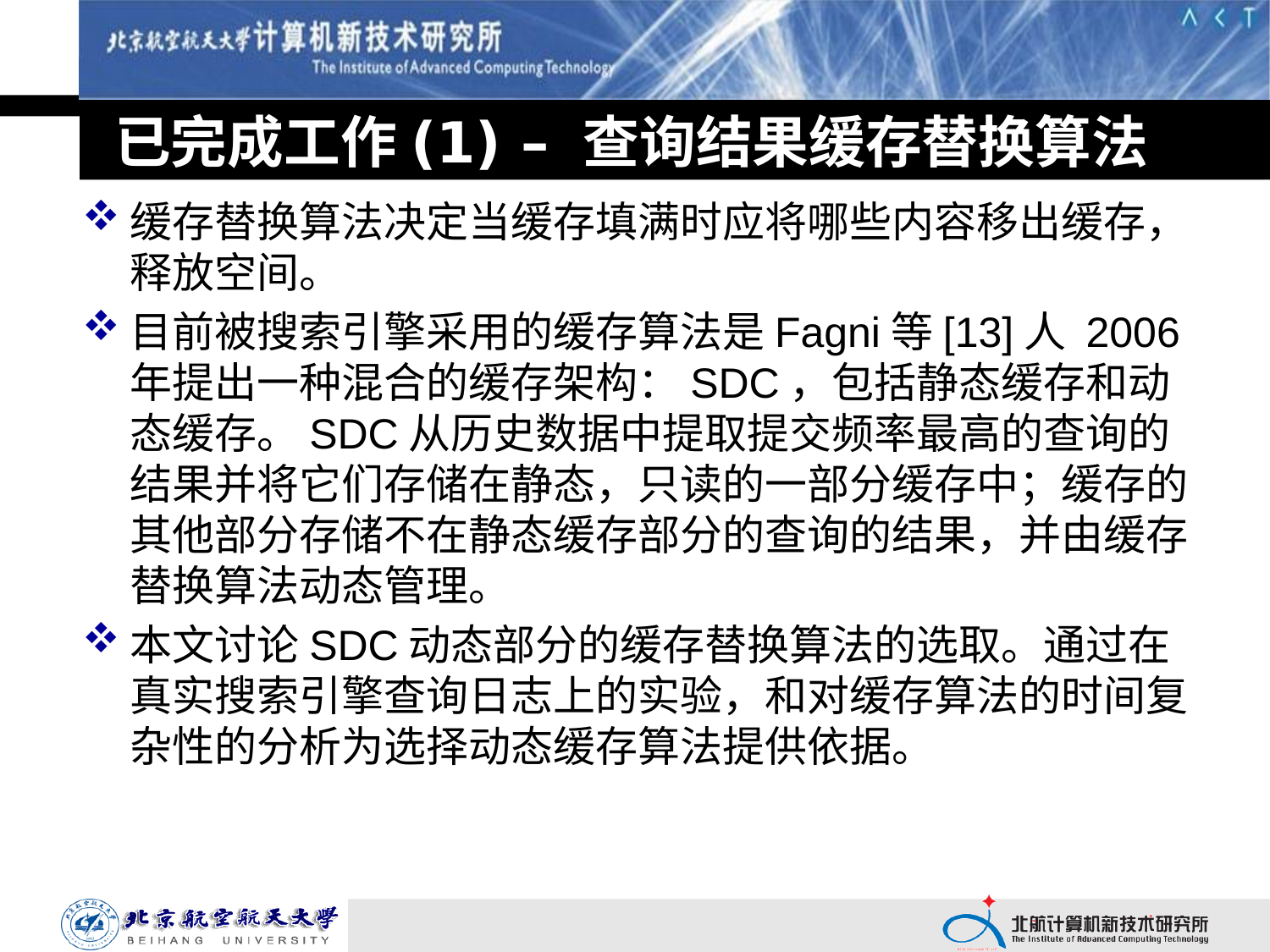

# 已完成工作(1) – 查询结果缓存替换算法
缓存替换算法决定当缓存填满时应将哪些内容移出缓存，释放空间。
目前被搜索引擎采用的缓存算法是Fagni等[13]人 2006年提出一种混合的缓存架构：SDC，包括静态缓存和动态缓存。SDC从历史数据中提取提交频率最高的查询的结果并将它们存储在静态，只读的一部分缓存中；缓存的其他部分存储不在静态缓存部分的查询的结果，并由缓存替换算法动态管理。
本文讨论SDC动态部分的缓存替换算法的选取。通过在真实搜索引擎查询日志上的实验，和对缓存算法的时间复杂性的分析为选择动态缓存算法提供依据。